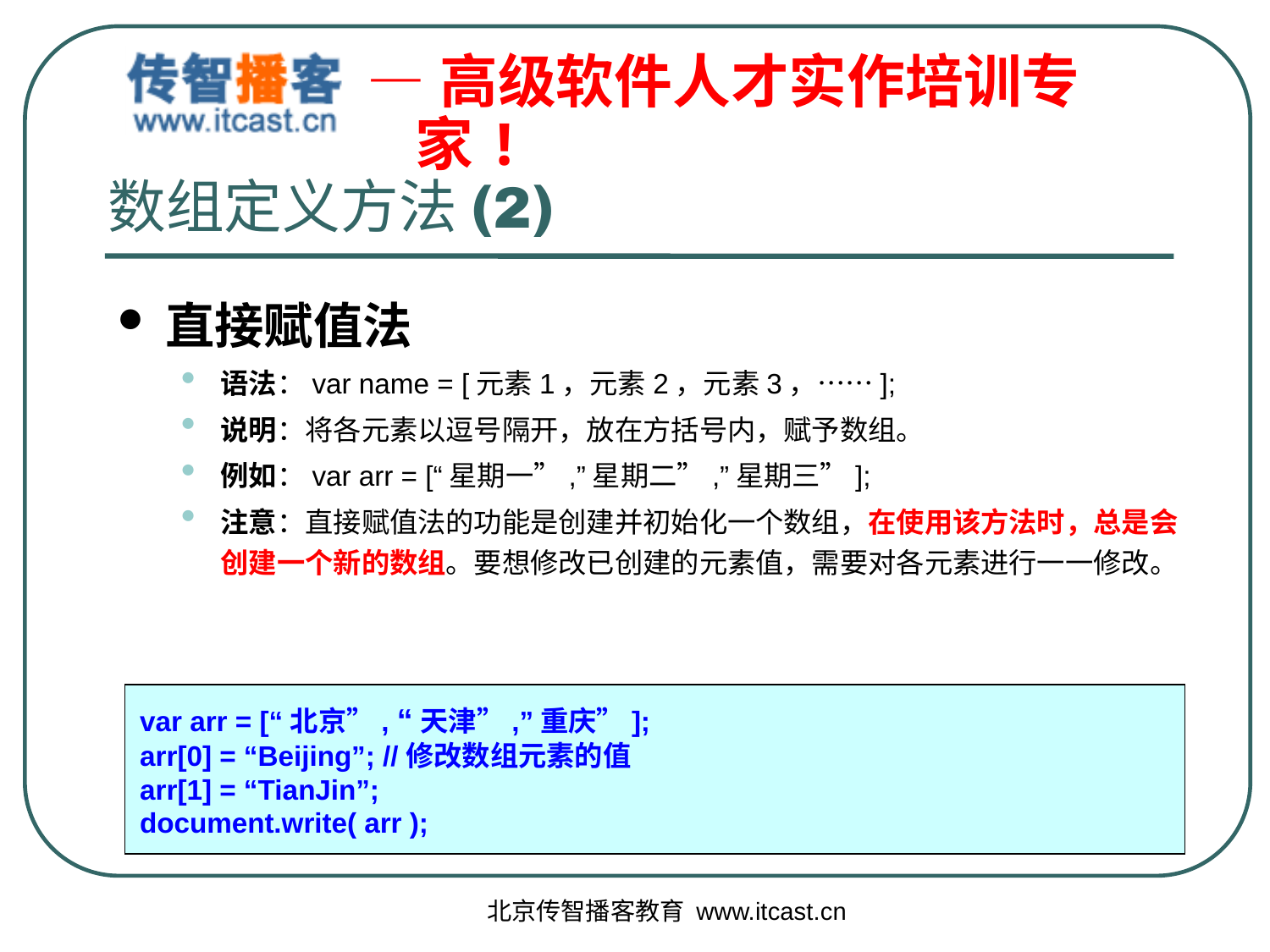

# 数组定义方法(2)
直接赋值法
语法：var name = [元素1，元素2，元素3，……];
说明：将各元素以逗号隔开，放在方括号内，赋予数组。
例如：var arr = [“星期一”,”星期二”,”星期三”];
注意：直接赋值法的功能是创建并初始化一个数组，在使用该方法时，总是会创建一个新的数组。要想修改已创建的元素值，需要对各元素进行一一修改。
var arr = [“北京”, “天津”,”重庆”];
arr[0] = “Beijing”; //修改数组元素的值
arr[1] = “TianJin”;
document.write( arr );